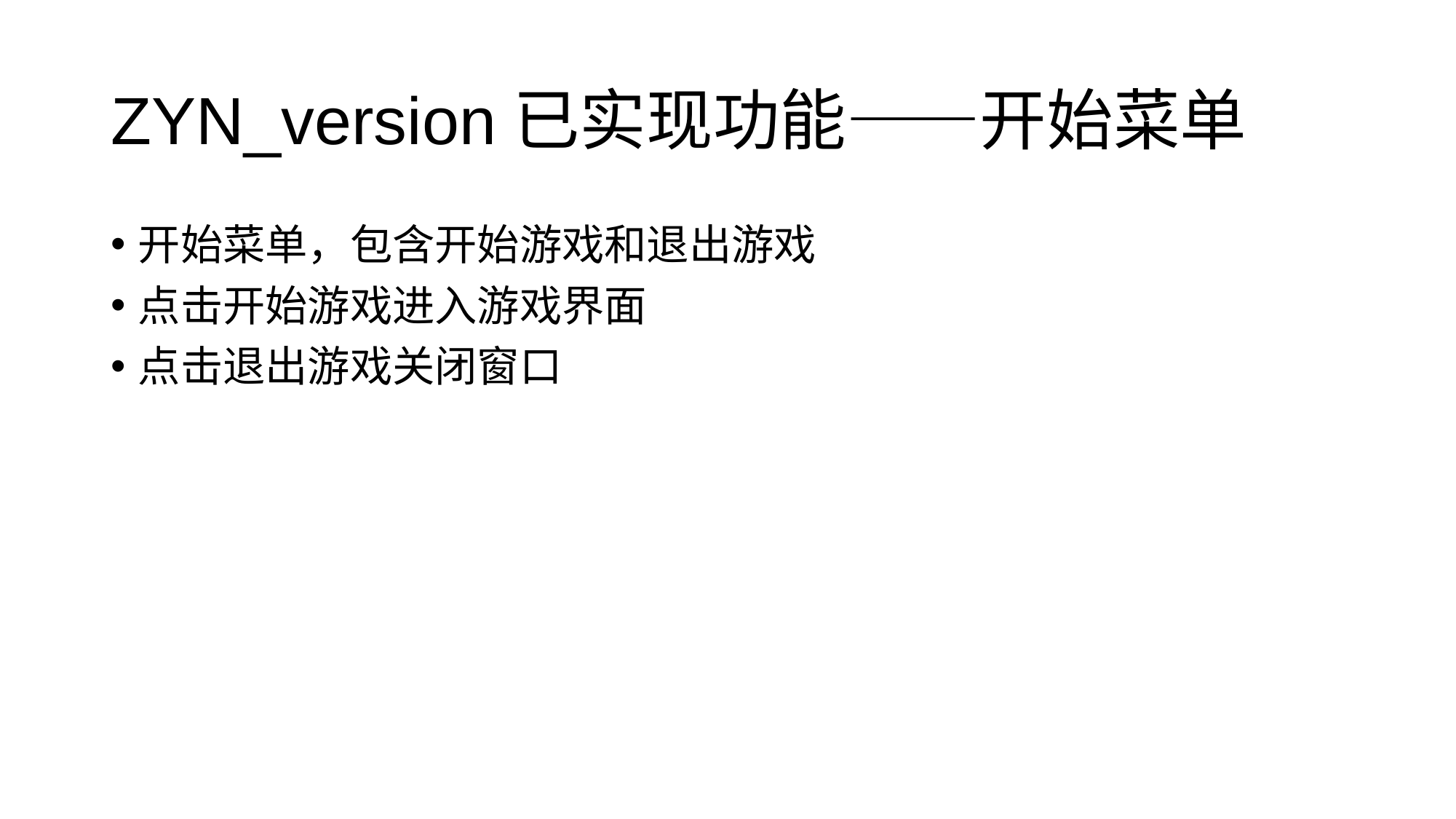

# ZYN_version已实现功能——开始菜单
开始菜单，包含开始游戏和退出游戏
点击开始游戏进入游戏界面
点击退出游戏关闭窗口